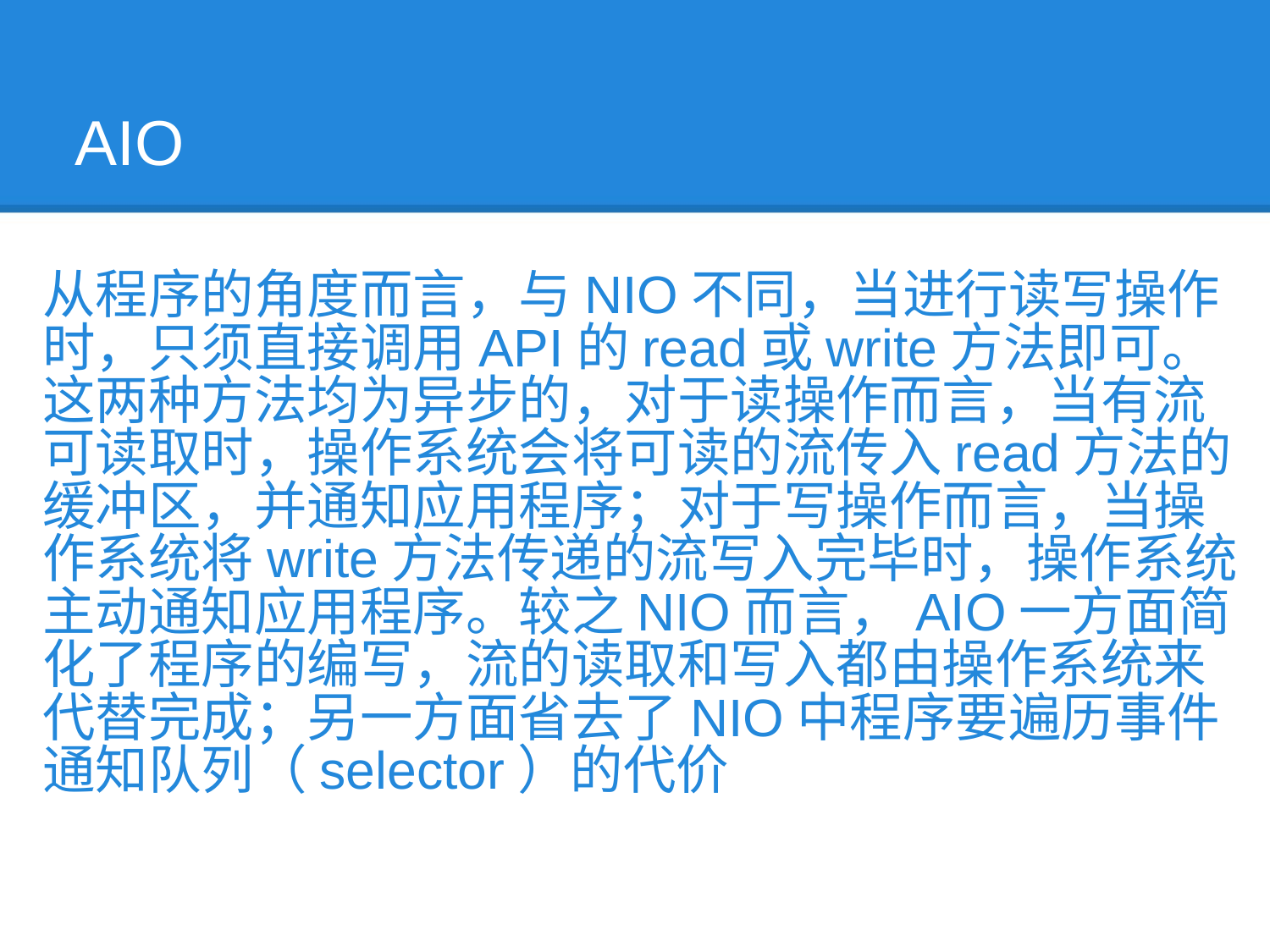

AIO
从程序的角度而言，与NIO不同，当进行读写操作时，只须直接调用API的read或write方法即可。这两种方法均为异步的，对于读操作而言，当有流可读取时，操作系统会将可读的流传入read方法的缓冲区，并通知应用程序；对于写操作而言，当操作系统将write方法传递的流写入完毕时，操作系统主动通知应用程序。较之NIO而言，AIO一方面简化了程序的编写，流的读取和写入都由操作系统来代替完成；另一方面省去了NIO中程序要遍历事件通知队列（selector）的代价